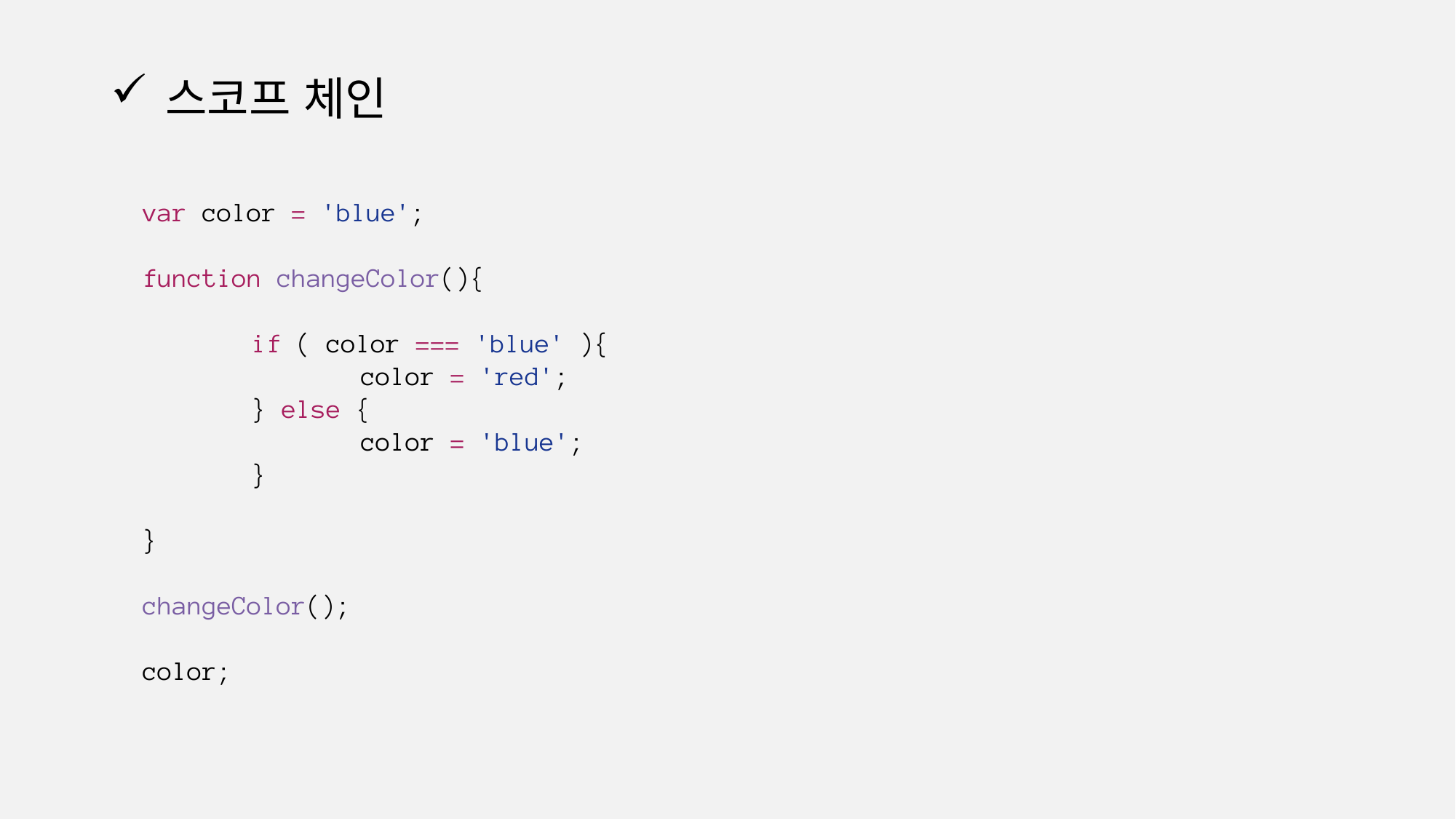

# 스코프 체인
var color = 'blue';

function changeColor(){

	if ( color === 'blue' ){
		color = 'red';
	} else {
		color = 'blue';
	}

}

changeColor();

color;